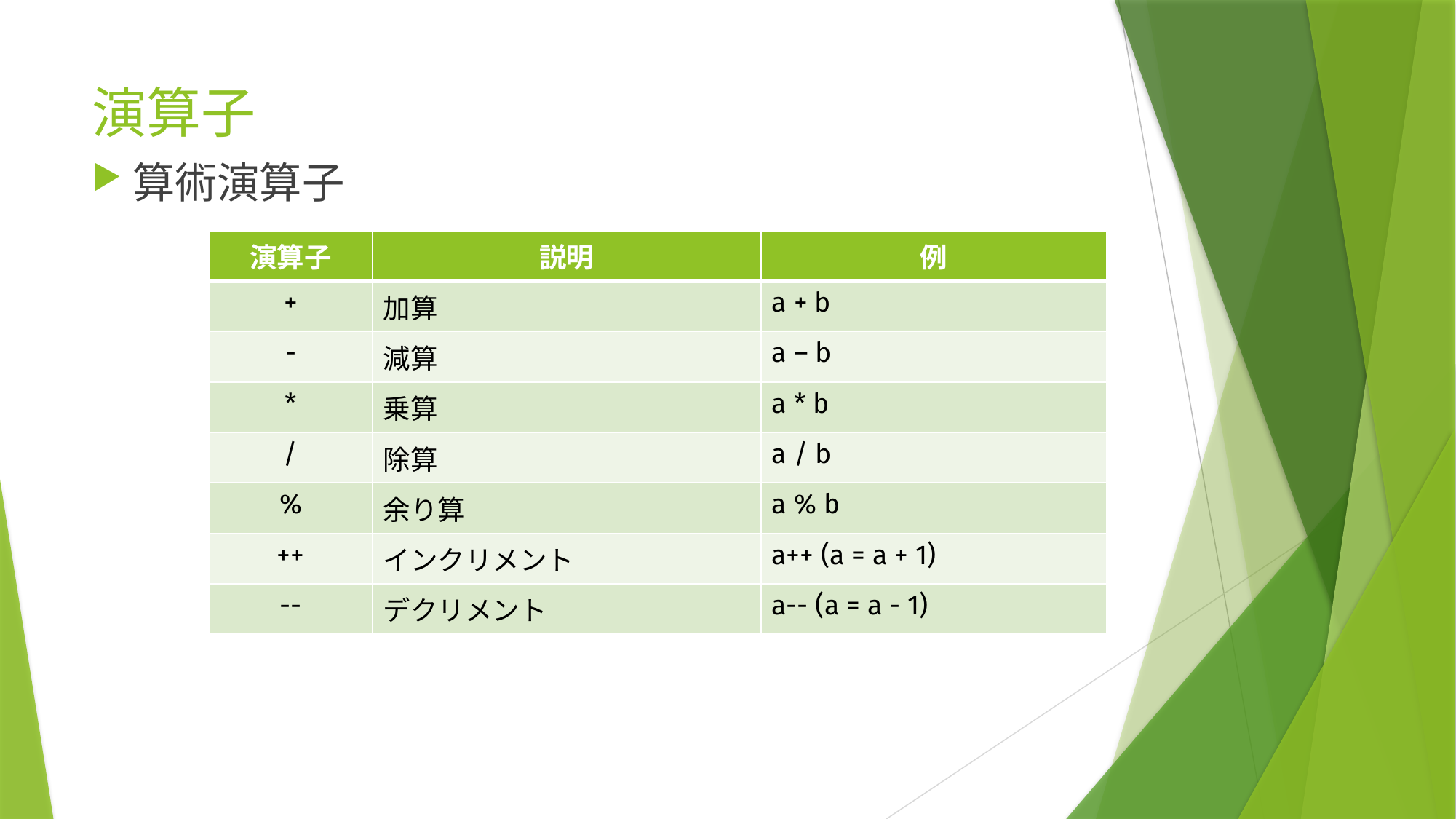

# 演算子
算術演算子

| 演算子 | 説明 | 例 |
| --- | --- | --- |
| + | 加算 | a + b |
| - | 減算 | a – b |
| \* | 乗算 | a \* b |
| / | 除算 | a / b |
| % | 余り算 | a % b |
| ++ | インクリメント | a++ (a = a + 1) |
| -- | デクリメント | a-- (a = a - 1) |